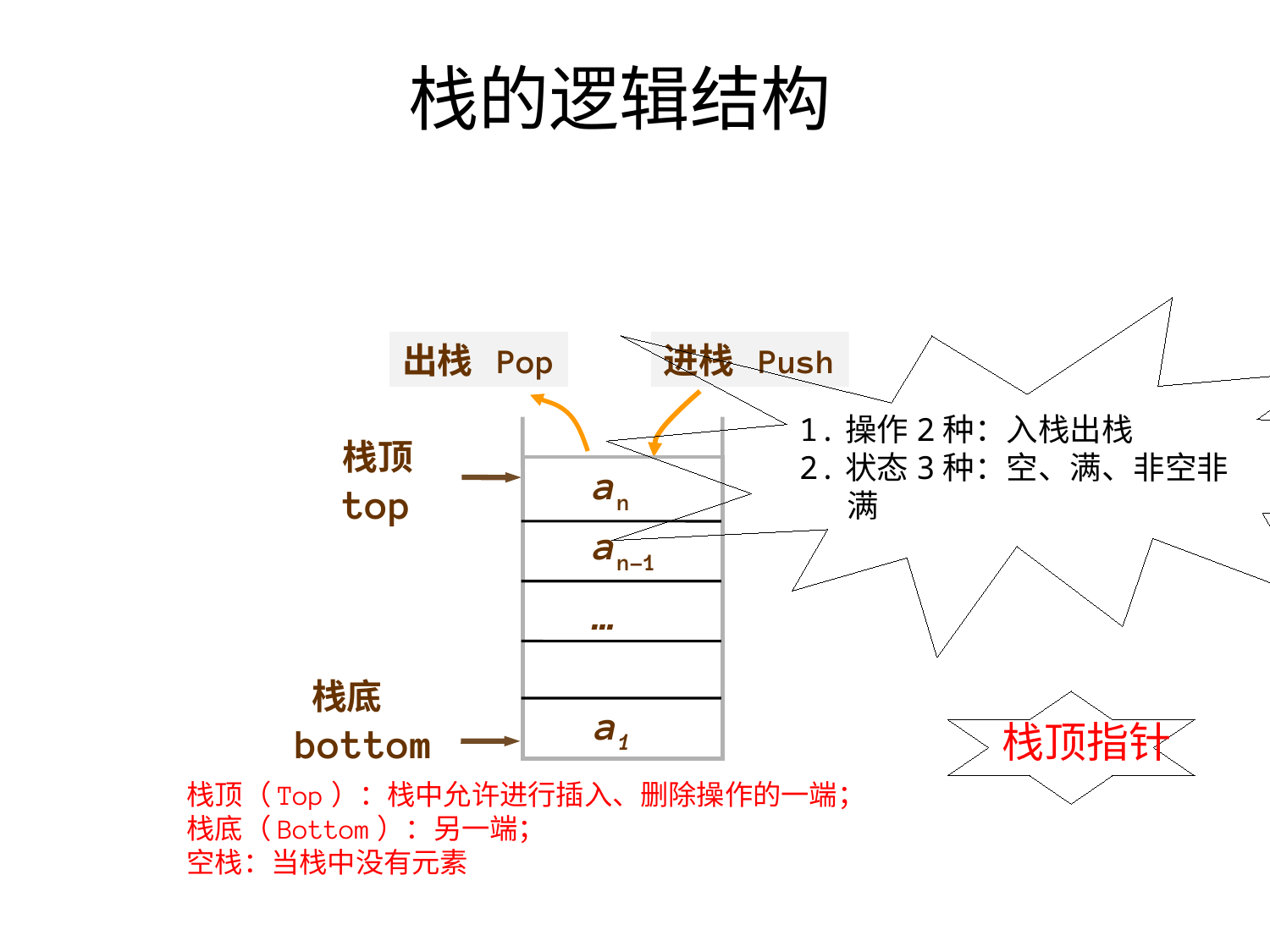

# 栈的逻辑结构
出栈  Pop
进栈  Push
1.操作2种：入栈出栈
2.状态3种：空、满、非空非满

an

an-1

…

a1

栈顶
top

 栈底
bottom

栈顶指针

栈顶（Top）：栈中允许进行插入、删除操作的一端；
栈底（Bottom）：另一端；
空栈：当栈中没有元素
11